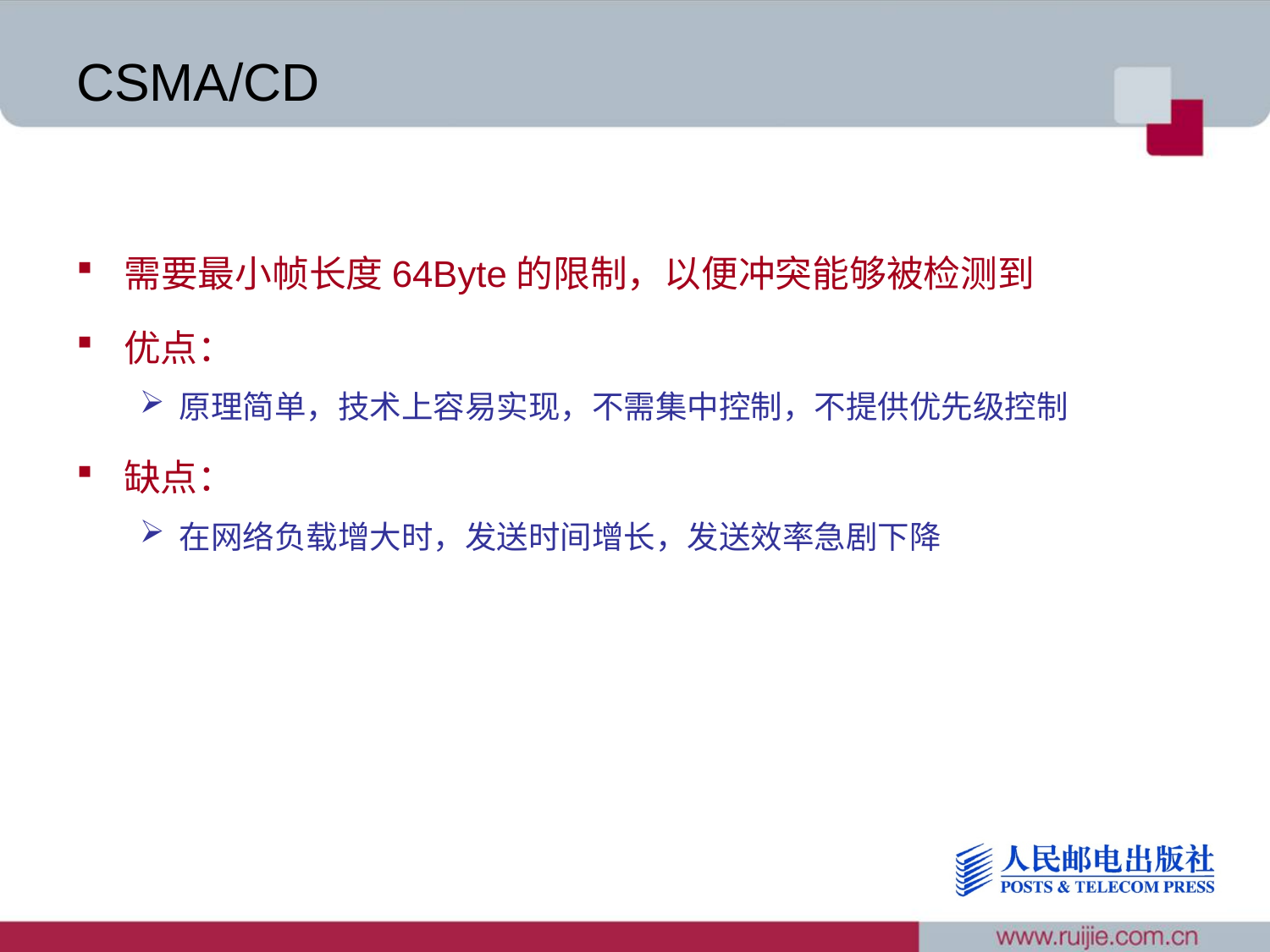

# CSMA/CD
需要最小帧长度64Byte的限制，以便冲突能够被检测到
优点：
原理简单，技术上容易实现，不需集中控制，不提供优先级控制
缺点：
在网络负载增大时，发送时间增长，发送效率急剧下降